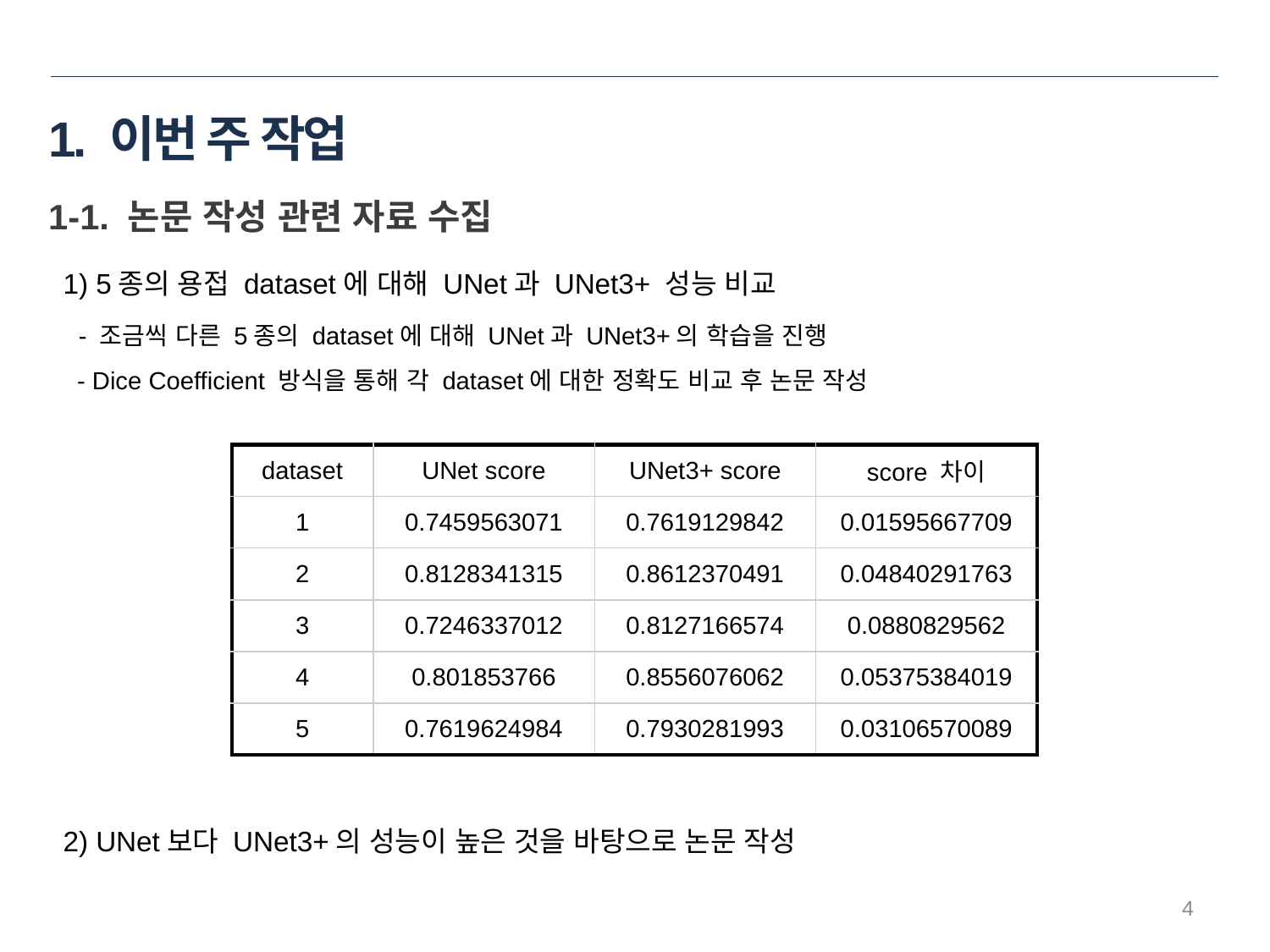

# 1. 이번 주 작업
1-1. 논문 작성 관련 자료 수집
1) 5종의 용접 dataset에 대해 UNet과 UNet3+ 성능 비교
  - 조금씩 다른 5종의 dataset에 대해 UNet과 UNet3+의 학습을 진행
  - Dice Coefficient 방식을 통해 각 dataset에 대한 정확도 비교 후 논문 작성
| dataset | UNet score | UNet3+ score | score 차이 |
| --- | --- | --- | --- |
| 1 | 0.7459563071 | 0.7619129842 | 0.01595667709 |
| 2 | 0.8128341315 | 0.8612370491 | 0.04840291763 |
| 3 | 0.7246337012 | 0.8127166574 | 0.0880829562 |
| 4 | 0.801853766 | 0.8556076062 | 0.05375384019 |
| 5 | 0.7619624984 | 0.7930281993 | 0.03106570089 |
2) UNet보다 UNet3+의 성능이 높은 것을 바탕으로 논문 작성
4